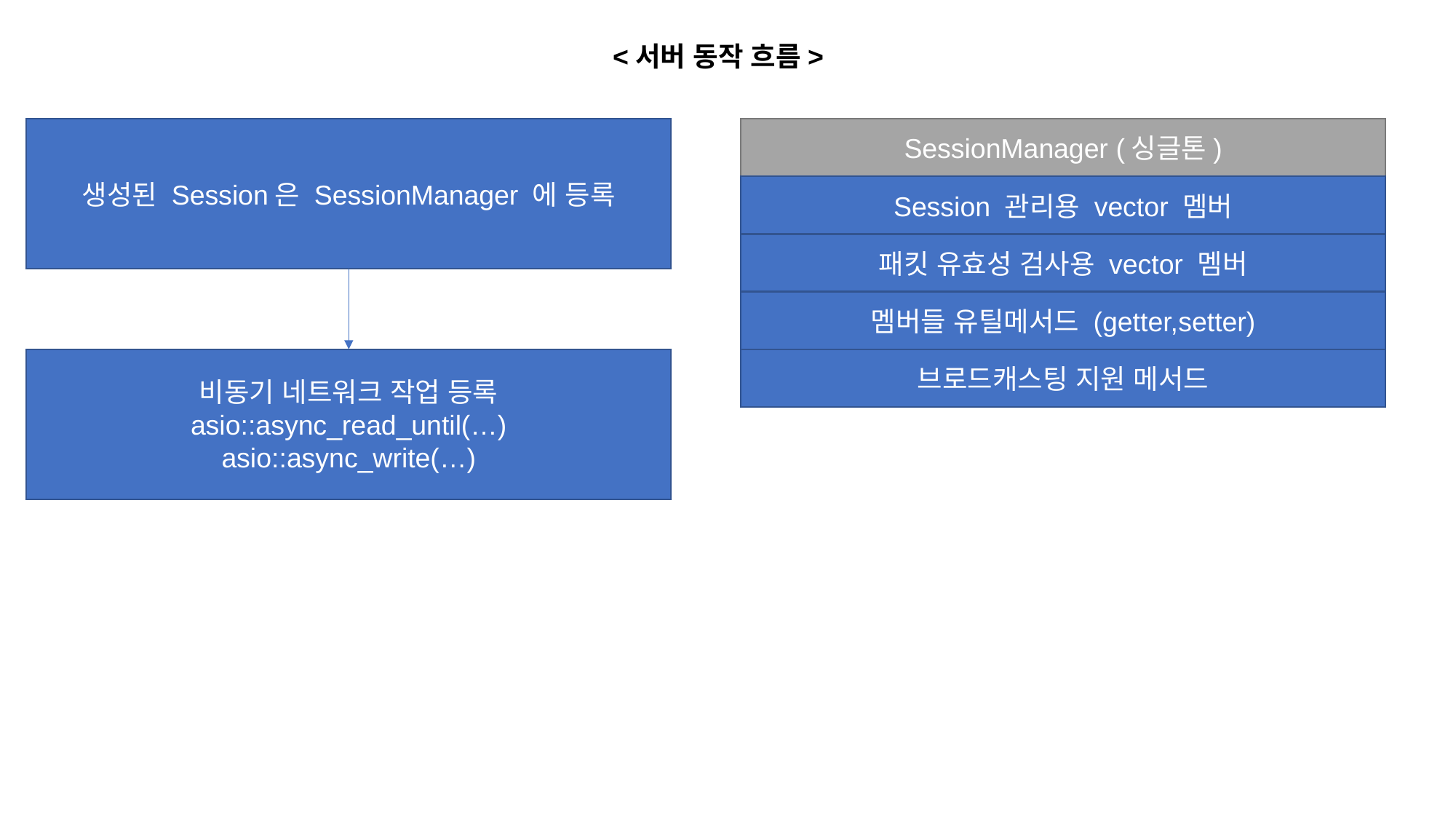

<서버 동작 흐름>
생성된 Session은 SessionManager 에 등록
SessionManager (싱글톤)
Session 관리용 vector 멤버
패킷 유효성 검사용 vector 멤버
멤버들 유틸메서드 (getter,setter)
비동기 네트워크 작업 등록
asio::async_read_until(…)
asio::async_write(…)
브로드캐스팅 지원 메서드